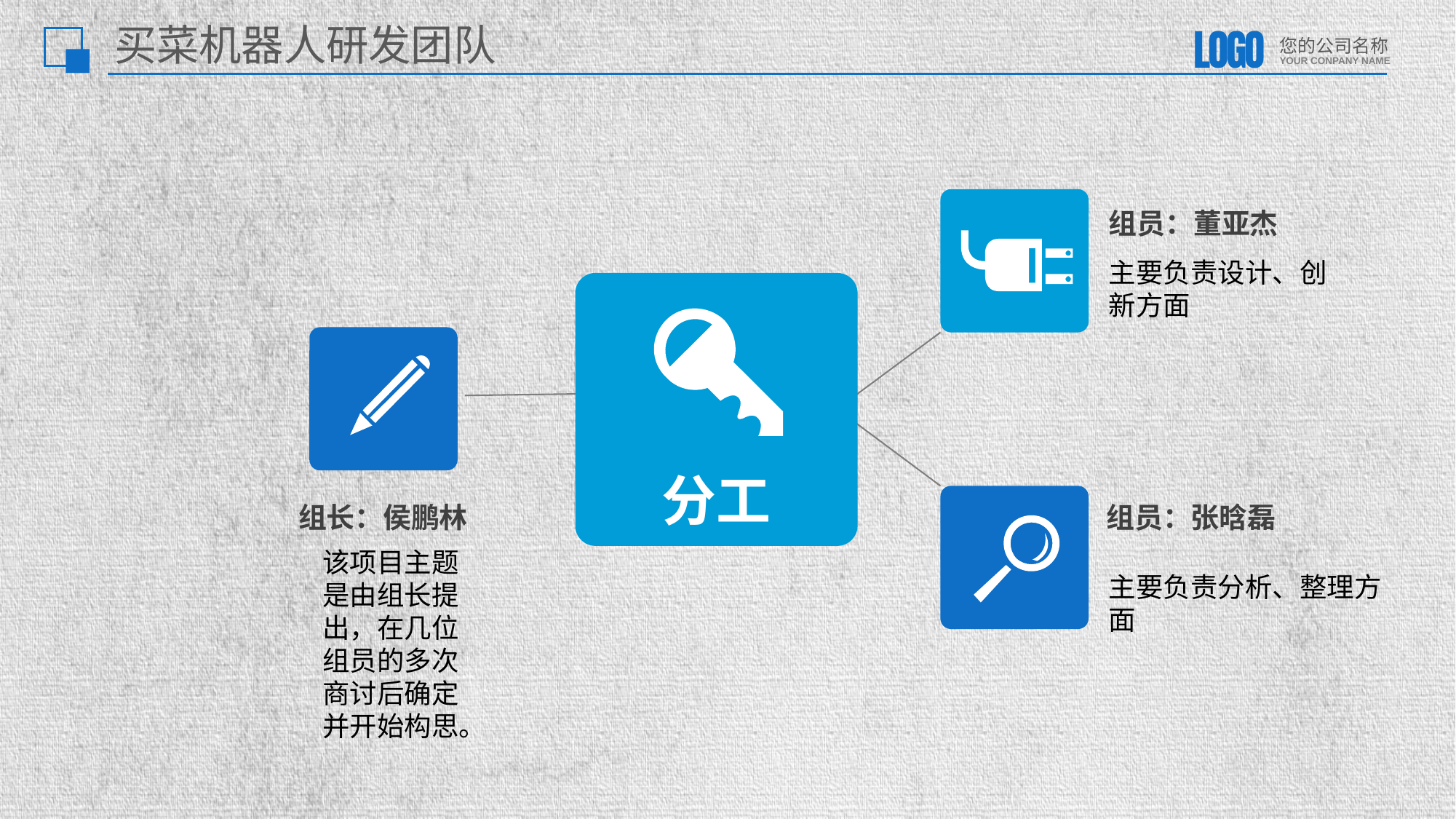

LOGO
您的公司名称
YOUR CONPANY NAME
买菜机器人研发团队

组员：董亚杰

主要负责设计、创新方面

分工
组长：侯鹏林
组员：张晗磊

该项目主题是由组长提出，在几位组员的多次商讨后确定并开始构思。
主要负责分析、整理方面